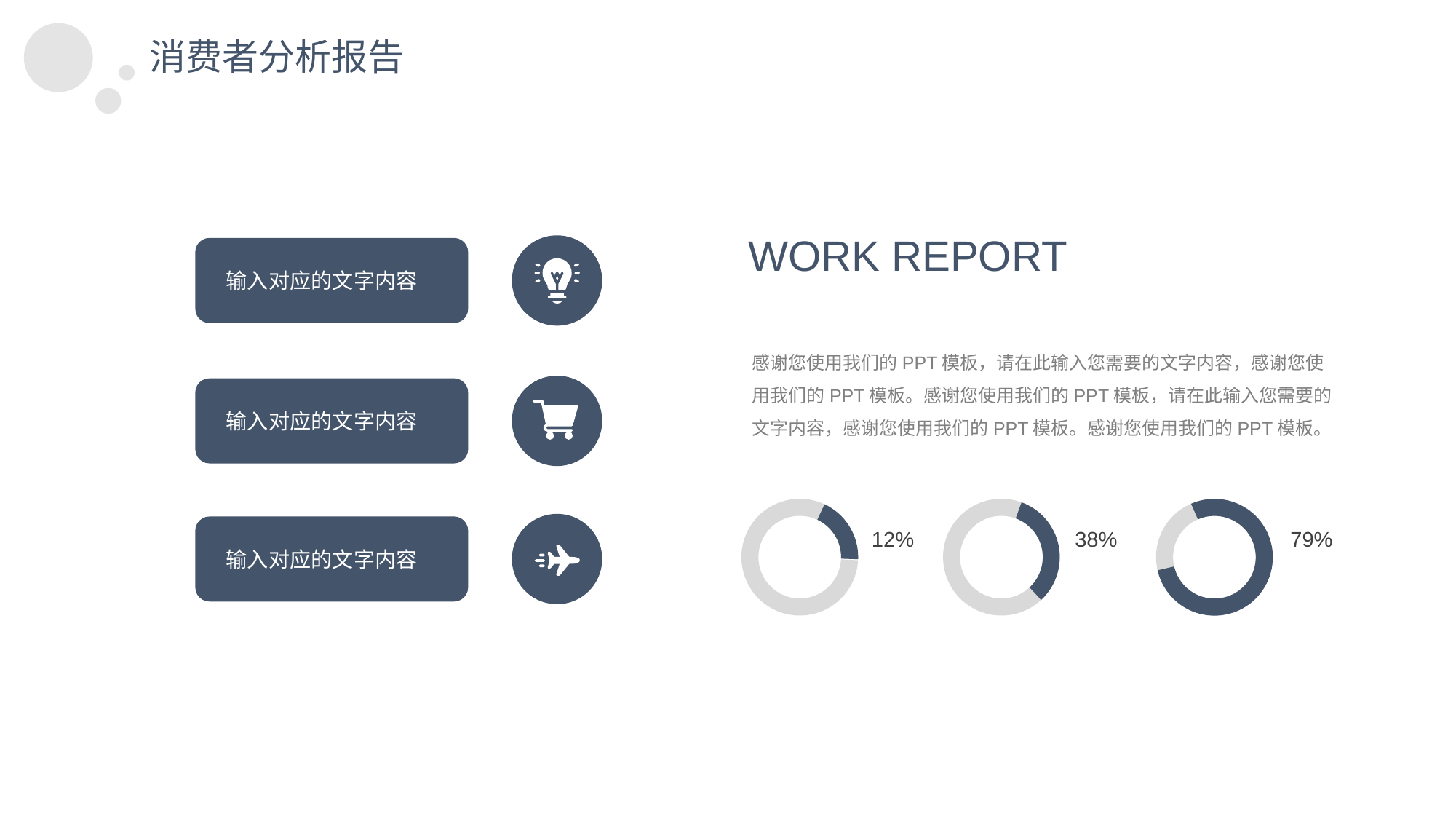

消费者分析报告
WORK REPORT

输入对应的文字内容
感谢您使用我们的PPT模板，请在此输入您需要的文字内容，感谢您使用我们的PPT模板。感谢您使用我们的PPT模板，请在此输入您需要的文字内容，感谢您使用我们的PPT模板。感谢您使用我们的PPT模板。

输入对应的文字内容

79%
38%
12%
输入对应的文字内容